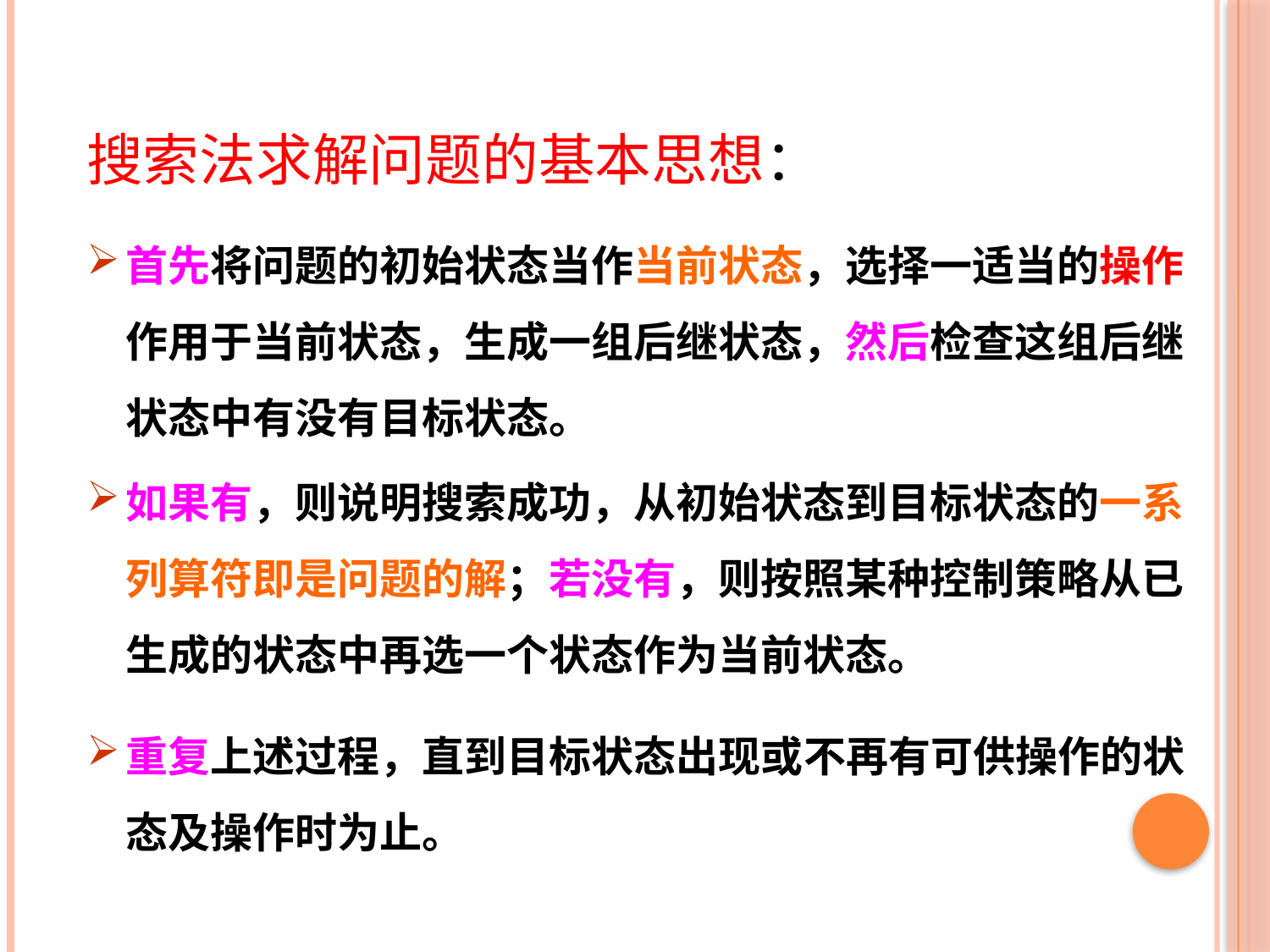

搜索法求解问题的基本思想：
首先将问题的初始状态当作当前状态，选择一适当的操作作用于当前状态，生成一组后继状态，然后检查这组后继状态中有没有目标状态。
如果有，则说明搜索成功，从初始状态到目标状态的一系列算符即是问题的解；若没有，则按照某种控制策略从已生成的状态中再选一个状态作为当前状态。
重复上述过程，直到目标状态出现或不再有可供操作的状态及操作时为止。
氏雷运涎恃挚脓头婶粳措宫焊蚂捻捂挽骇硅春摄寒而甩拟掷足闰杭嫁褒帮三章状态空间搜索策略三章状态空间搜索策略